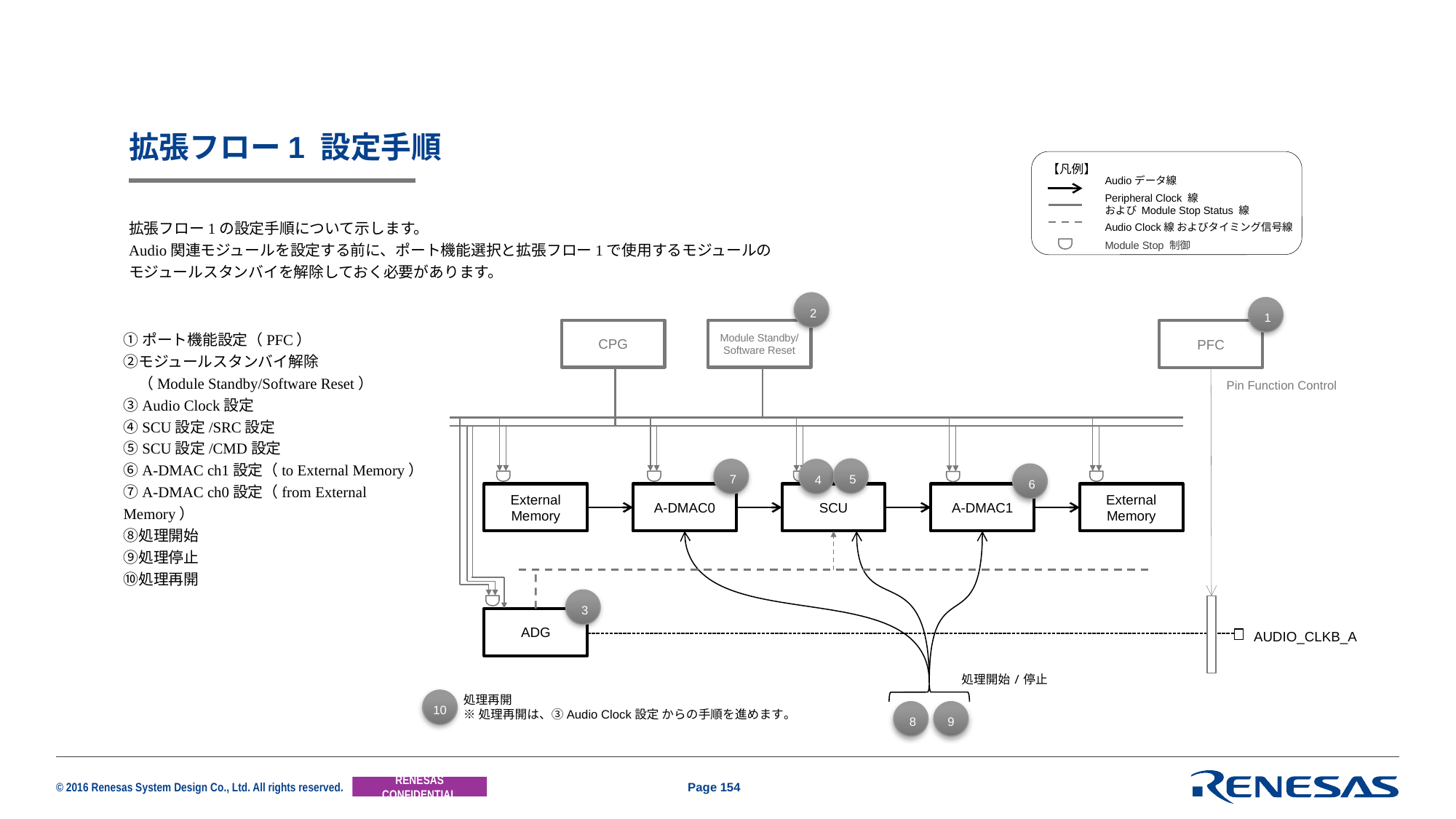

# 拡張フロー1 設定手順
【凡例】
Audioデータ線
Peripheral Clock 線
および Module Stop Status 線
Audio Clock線 およびタイミング信号線
拡張フロー1の設定手順について示します。
Audio関連モジュールを設定する前に、ポート機能選択と拡張フロー1で使用するモジュールの
モジュールスタンバイを解除しておく必要があります。
Module Stop 制御

2
1
CPG
Module Standby/
Software Reset
PFC
①ポート機能設定（PFC）
②モジュールスタンバイ解除
　（Module Standby/Software Reset）
③Audio Clock設定
④SCU設定/SRC設定
⑤SCU設定/CMD設定
⑥A-DMAC ch1設定（to External Memory）
⑦A-DMAC ch0設定（from External Memory）
⑧処理開始
⑨処理停止
⑩処理再開
Pin Function Control
5
7
4
6

External
Memory
A-DMAC0
SCU
A-DMAC1
External
Memory
3

ADG
AUDIO_CLKB_A

処理開始/停止
処理再開
※処理再開は、③Audio Clock設定 からの手順を進めます。
10
8
9
Page 154